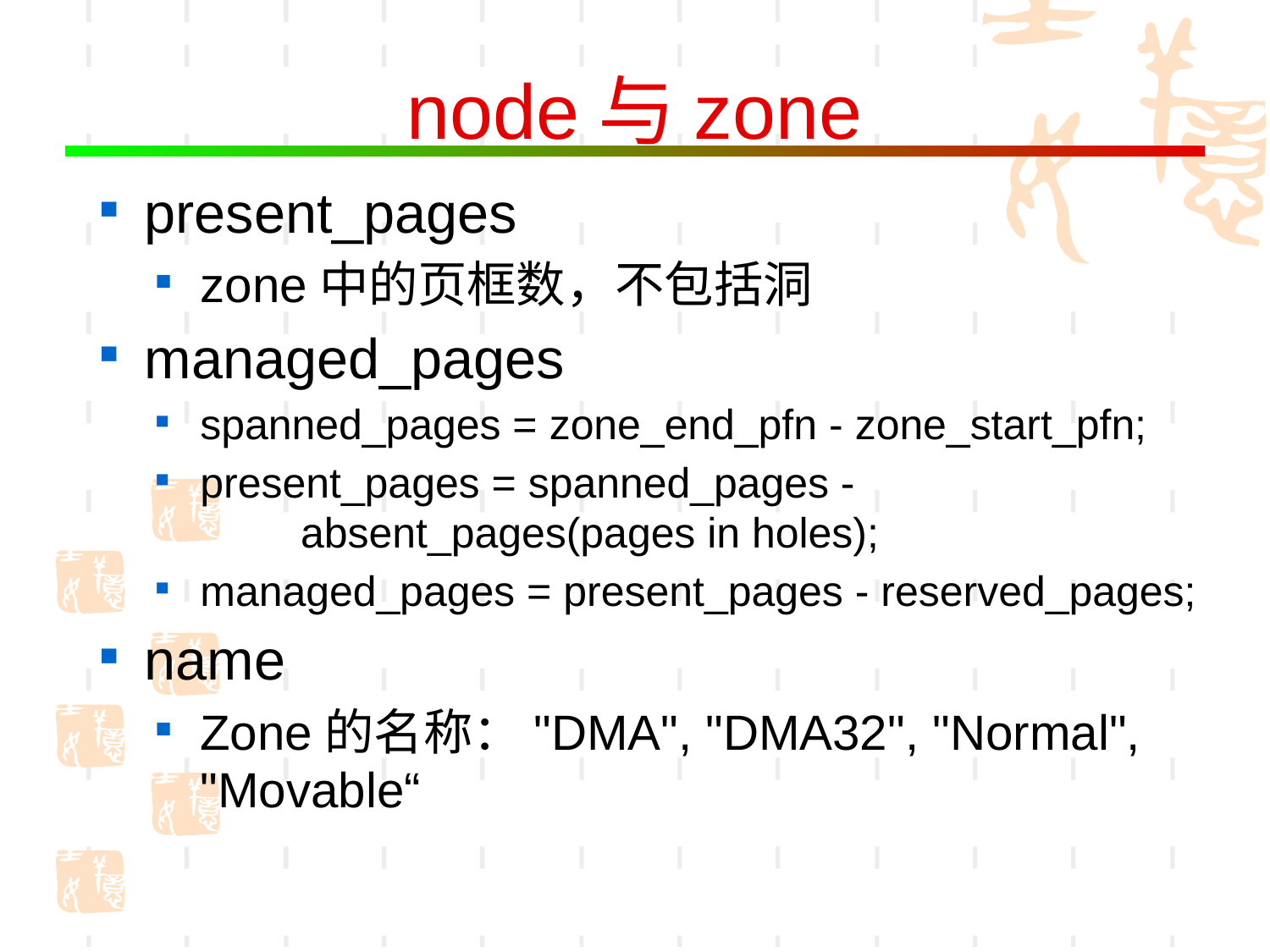

# node与zone
present_pages
zone中的页框数，不包括洞
managed_pages
spanned_pages = zone_end_pfn - zone_start_pfn;
present_pages = spanned_pages - 				 	absent_pages(pages in holes);
managed_pages = present_pages - reserved_pages;
name
Zone的名称："DMA", "DMA32", "Normal", "Movable“